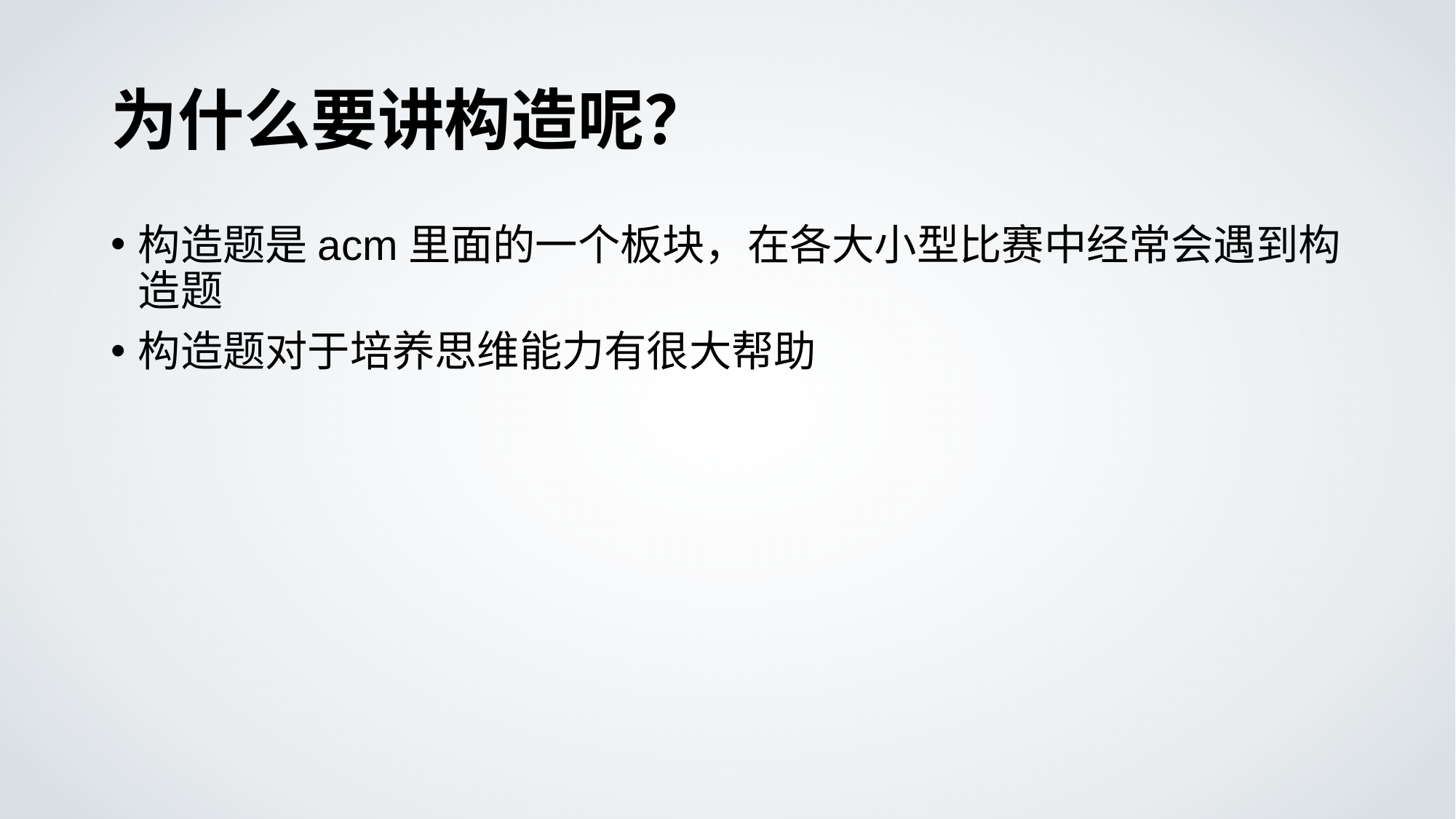

# 为什么要讲构造呢？
构造题是acm里面的一个板块，在各大小型比赛中经常会遇到构造题
构造题对于培养思维能力有很大帮助